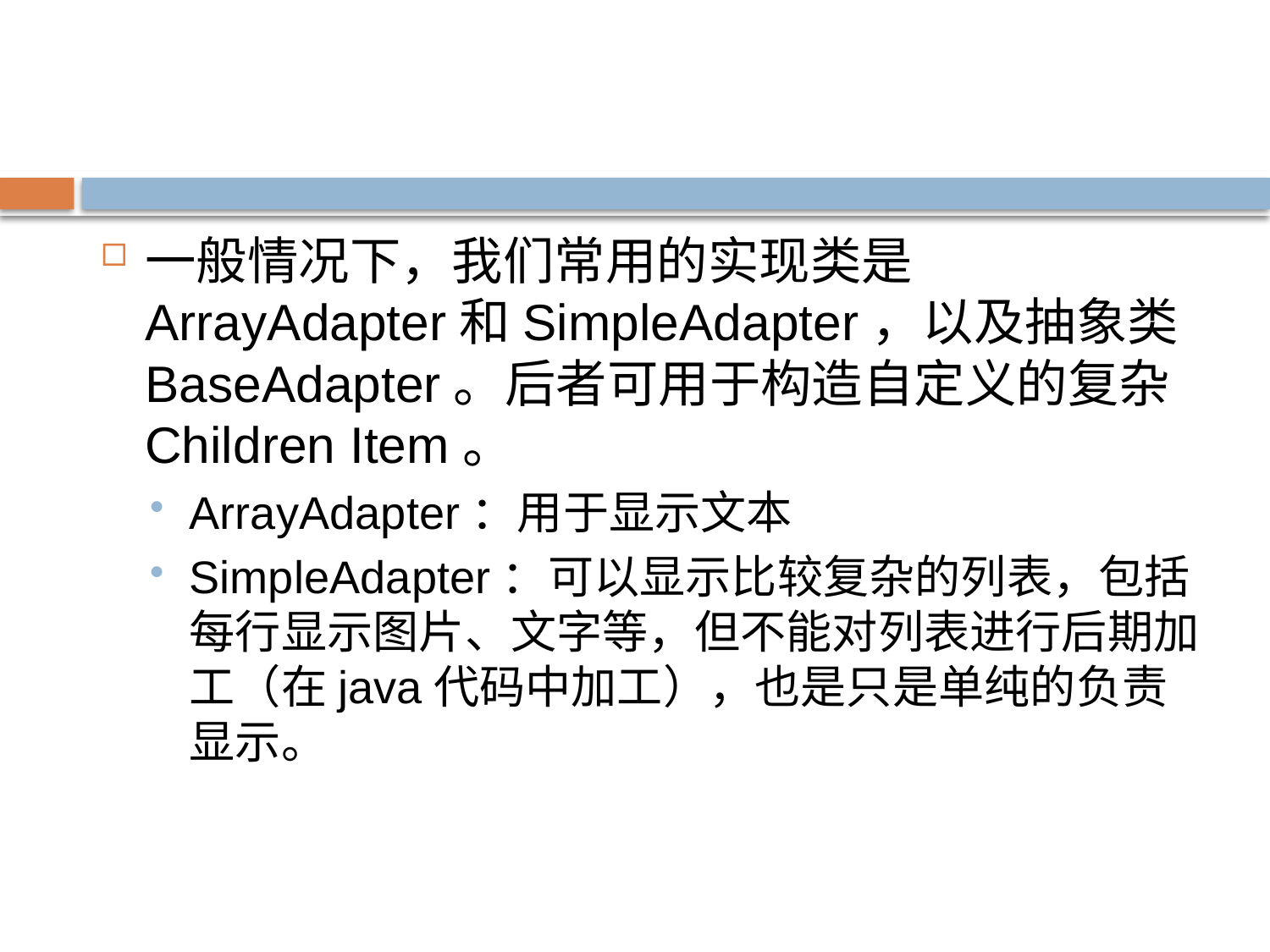

#
一般情况下，我们常用的实现类是ArrayAdapter和SimpleAdapter，以及抽象类BaseAdapter。后者可用于构造自定义的复杂Children Item。
ArrayAdapter：用于显示文本
SimpleAdapter：可以显示比较复杂的列表，包括每行显示图片、文字等，但不能对列表进行后期加工（在java代码中加工），也是只是单纯的负责显示。